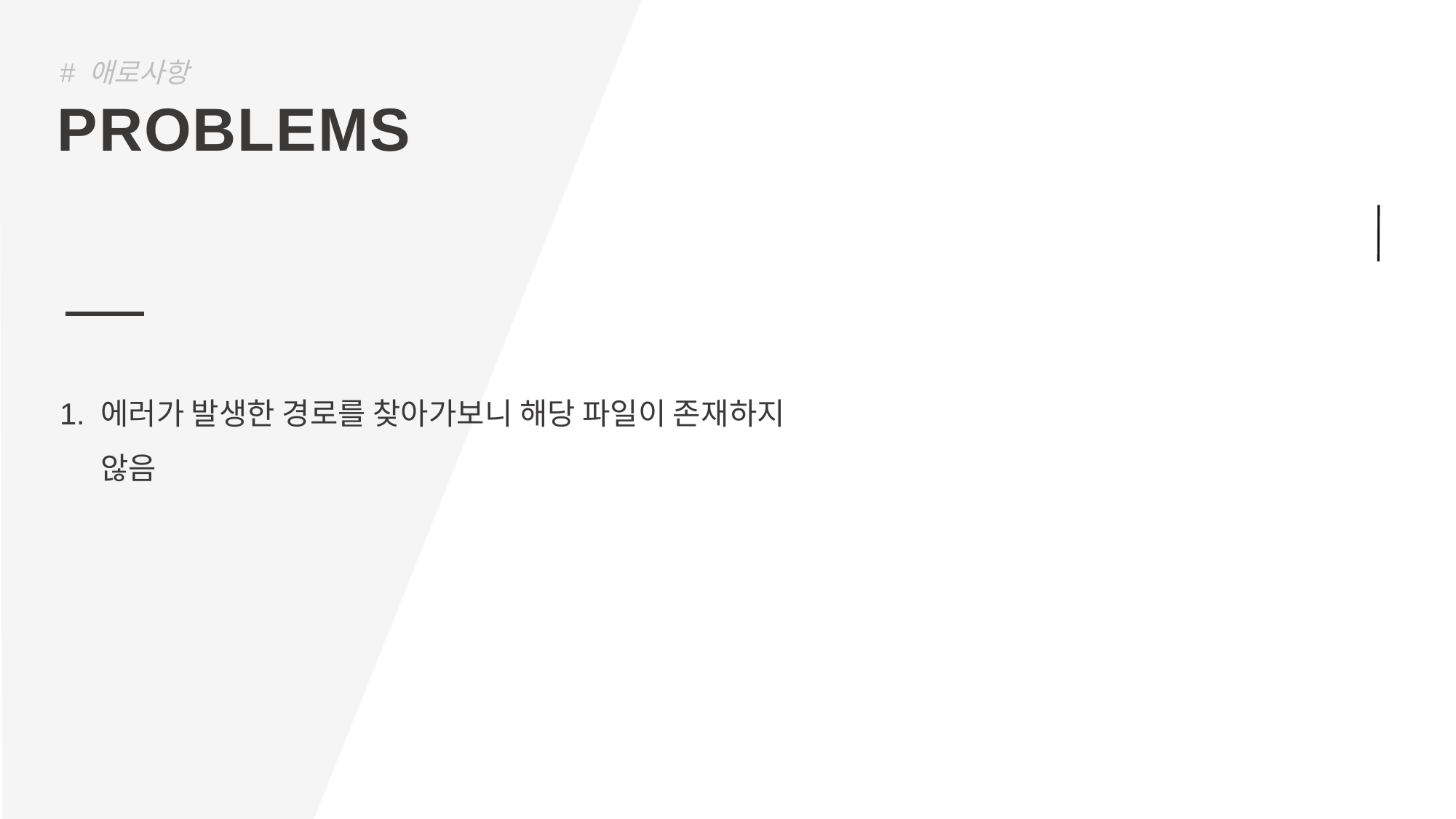

# 애로사항
PROBLEMS
9

에러가 발생한 경로를 찾아가보니 해당 파일이 존재하지 않음